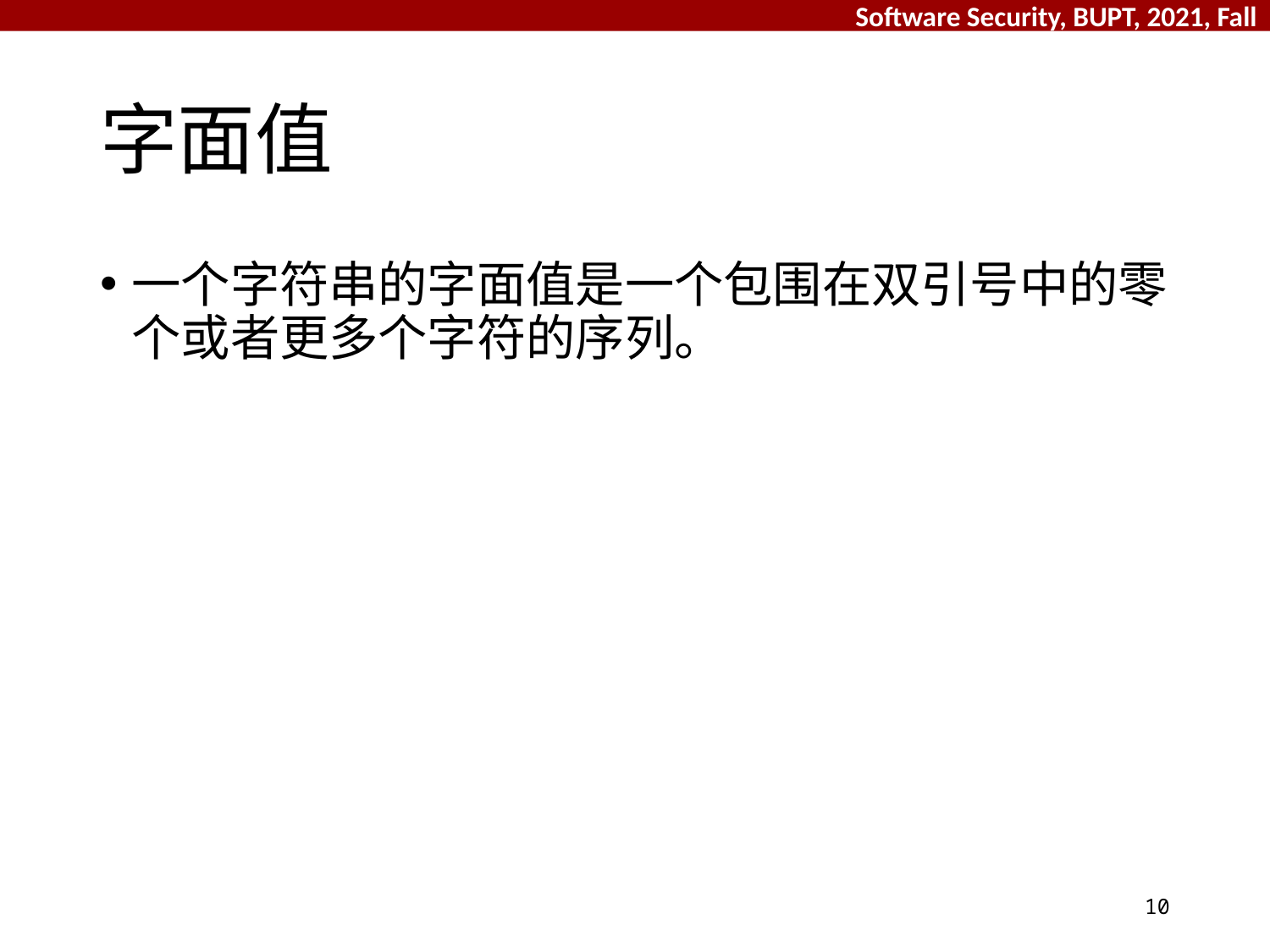

# 字面值
一个字符串的字面值是一个包围在双引号中的零个或者更多个字符的序列。
10